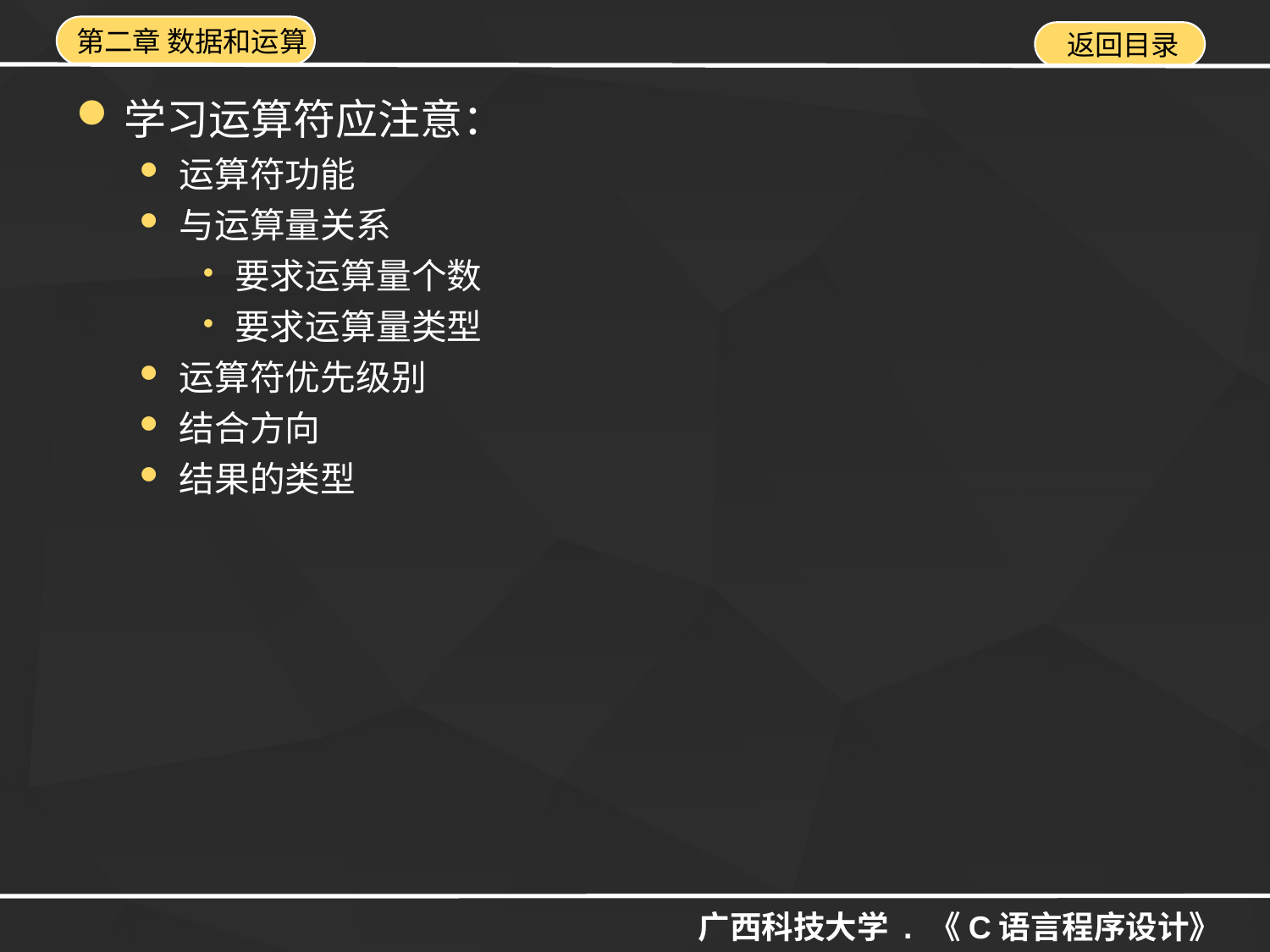

学习运算符应注意：
运算符功能
与运算量关系
要求运算量个数
要求运算量类型
运算符优先级别
结合方向
结果的类型